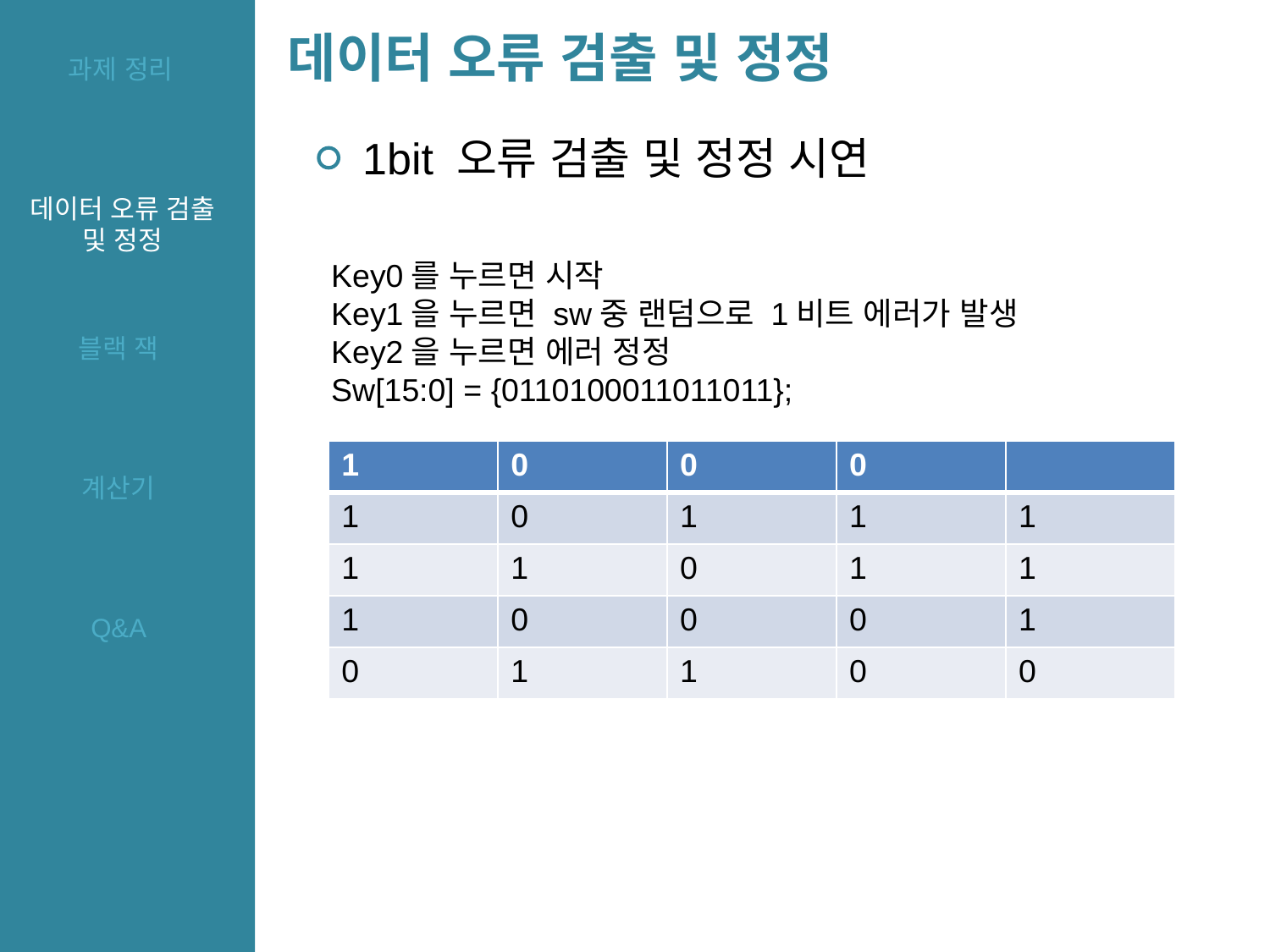

데이터 오류 검출 및 정정
과제 정리
1bit 오류 검출 및 정정 시연

데이터 오류 검출 및 정정
Key0를 누르면 시작
Key1을 누르면 sw중 랜덤으로 1비트 에러가 발생
Key2을 누르면 에러 정정
Sw[15:0] = {0110100011011011};
블랙 잭
| 1 | 0 | 0 | 0 |  |
| --- | --- | --- | --- | --- |
| 1 | 0 | 1 | 1 | 1 |
| 1 | 1 | 0 | 1 | 1 |
| 1 | 0 | 0 | 0 | 1 |
| 0 | 1 | 1 | 0 | 0 |
계산기
Q&A